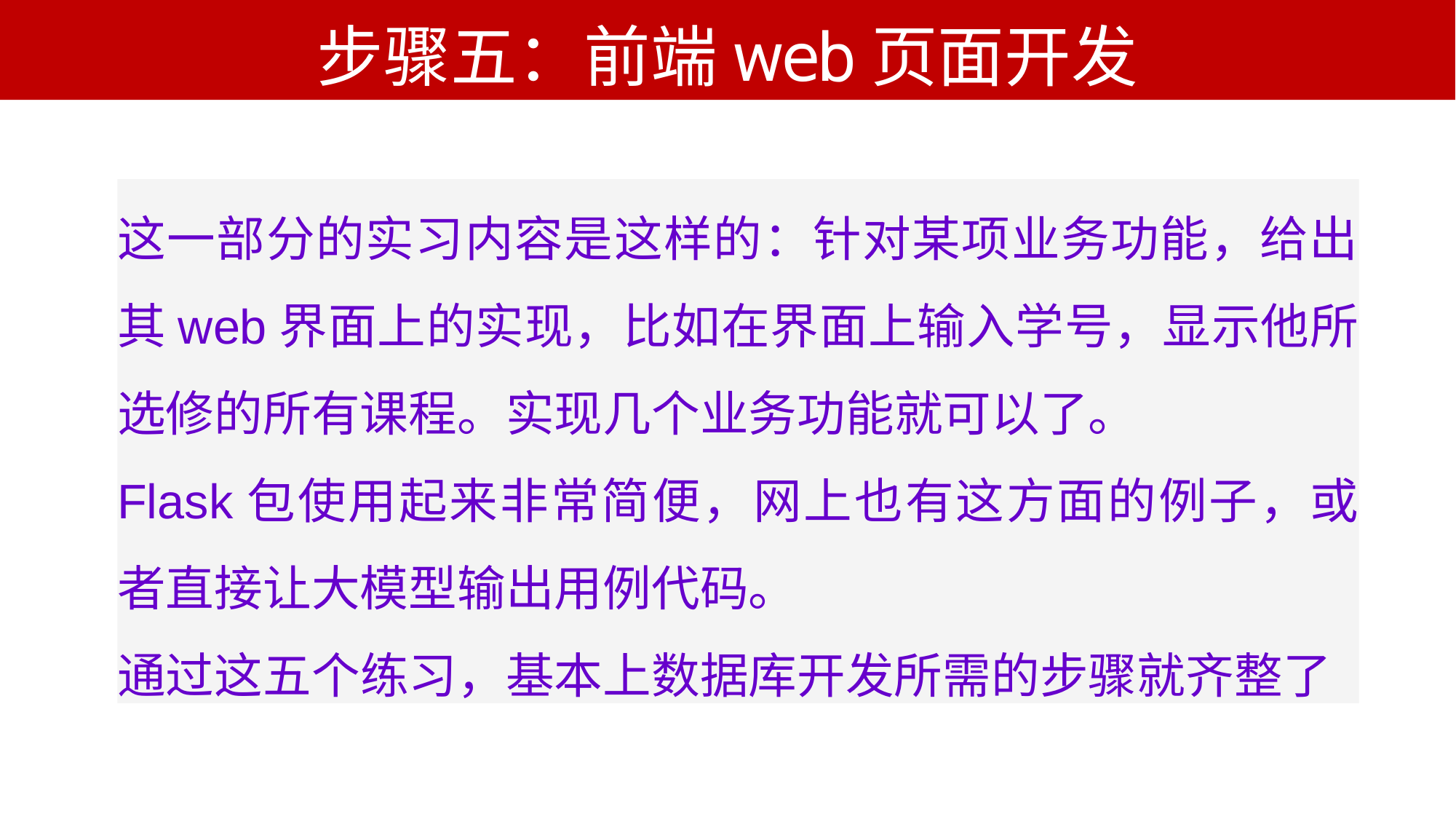

# 步骤五：前端web页面开发
这一部分的实习内容是这样的：针对某项业务功能，给出其web界面上的实现，比如在界面上输入学号，显示他所选修的所有课程。实现几个业务功能就可以了。
Flask包使用起来非常简便，网上也有这方面的例子，或者直接让大模型输出用例代码。
通过这五个练习，基本上数据库开发所需的步骤就齐整了